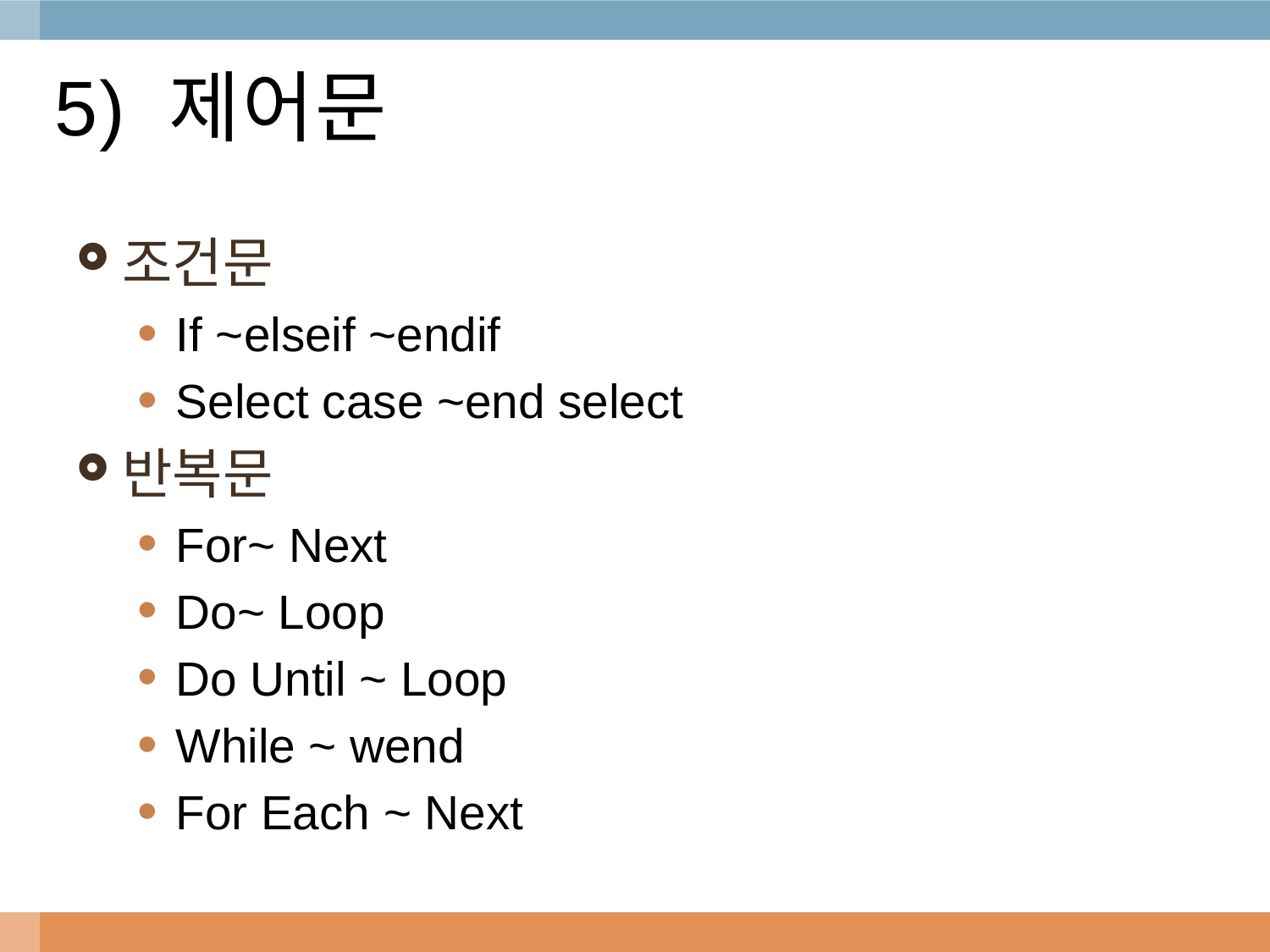

# 5) 제어문
조건문
If ~elseif ~endif
Select case ~end select
반복문
For~ Next
Do~ Loop
Do Until ~ Loop
While ~ wend
For Each ~ Next